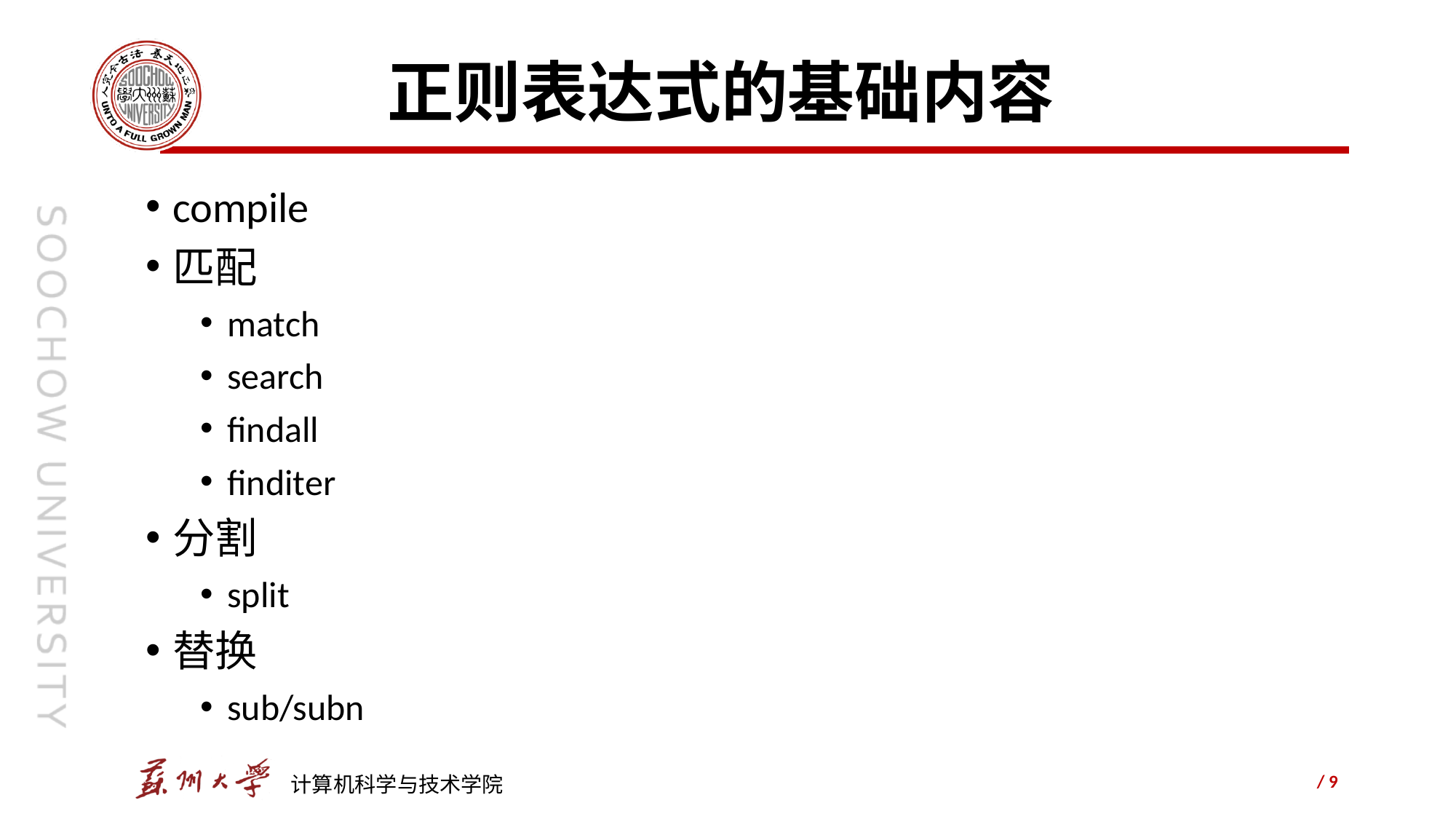

# 正则表达式的基础内容
compile
匹配
match
search
findall
finditer
分割
split
替换
sub/subn